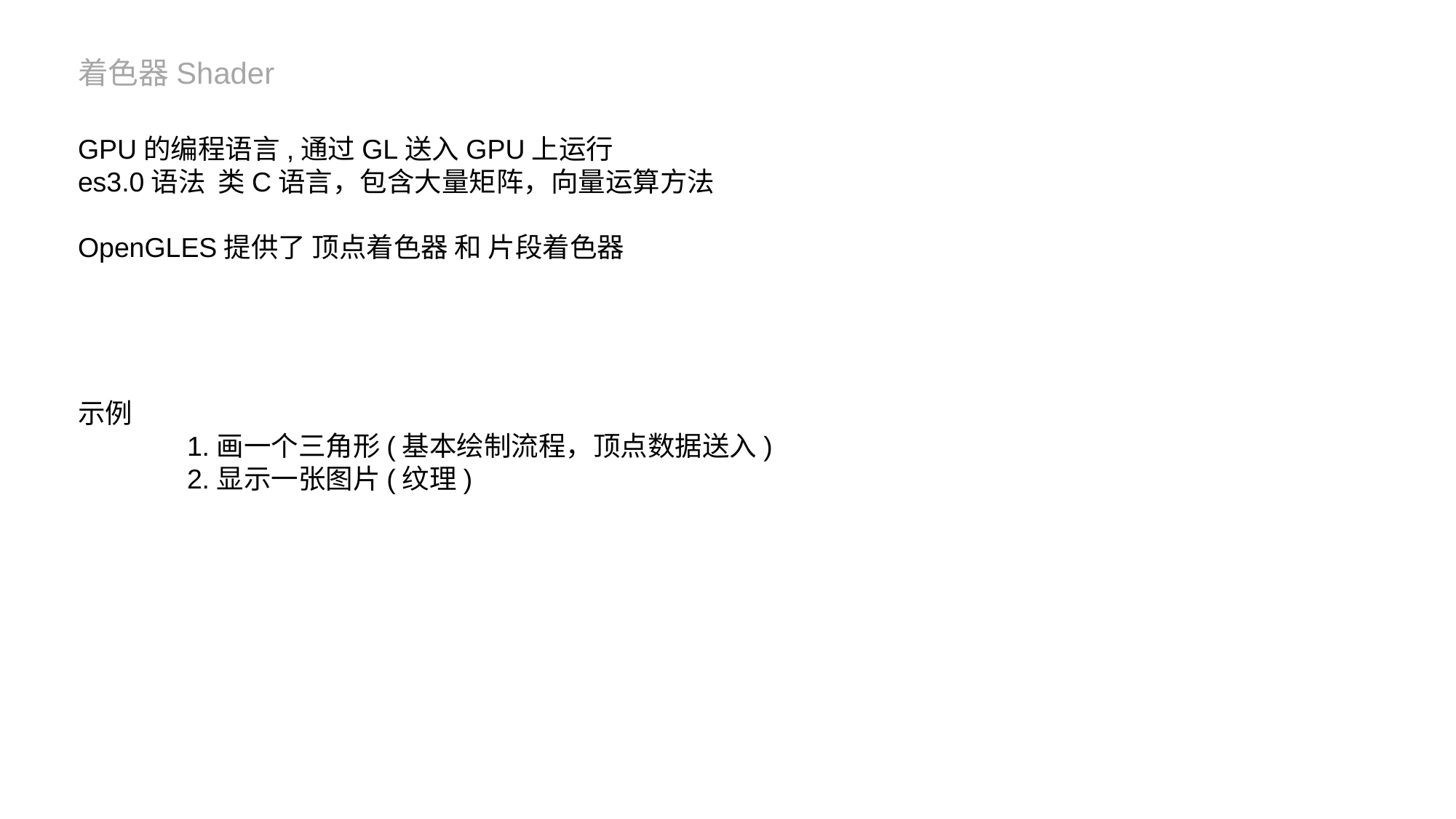

着色器Shader

GPU的编程语言,通过GL送入GPU上运行
es3.0语法  类C语言，包含大量矩阵，向量运算方法

OpenGLES提供了 顶点着色器 和 片段着色器

示例
	1.画一个三角形(基本绘制流程，顶点数据送入)
	2.显示一张图片(纹理)